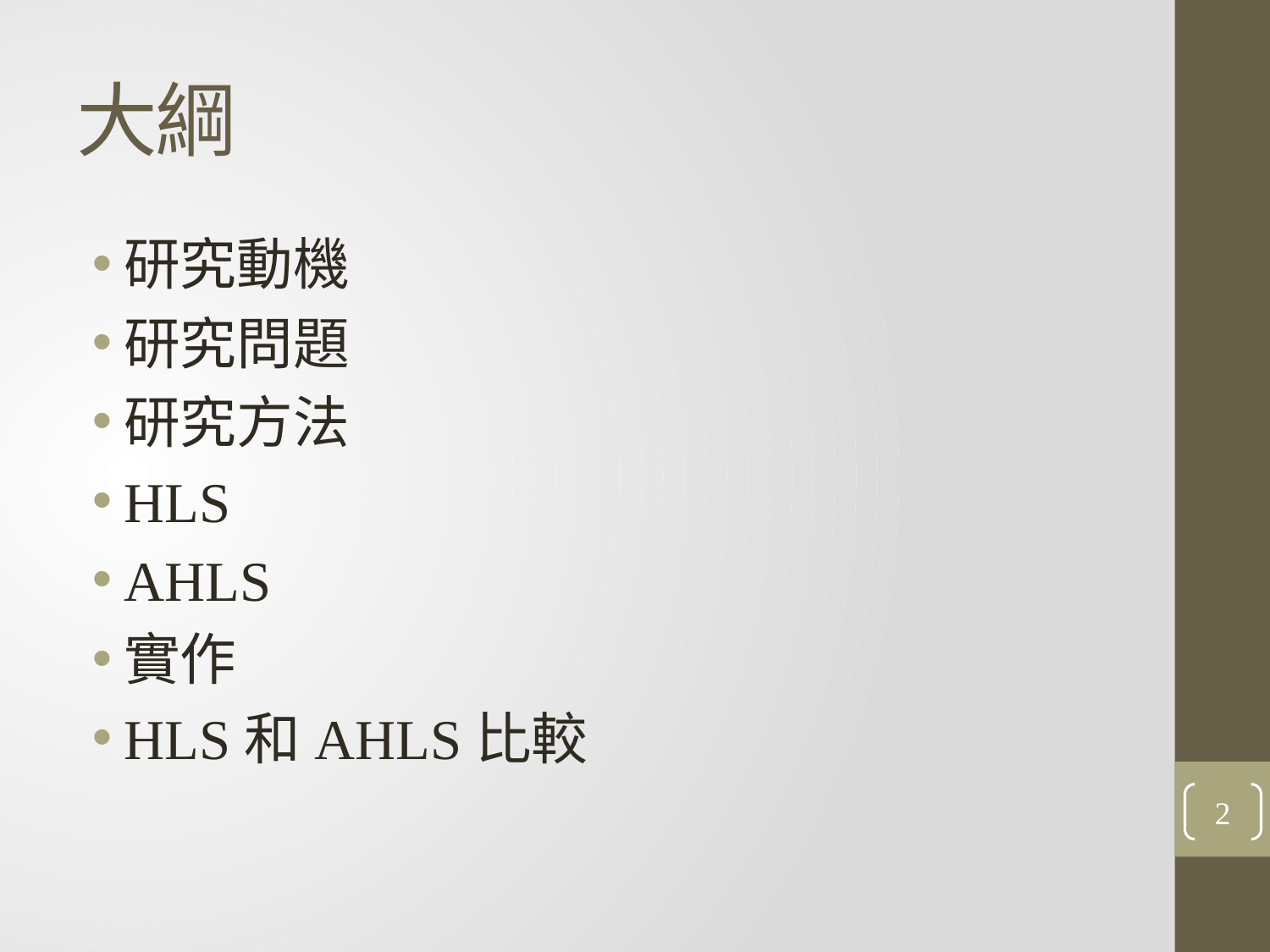

# 大綱
研究動機
研究問題
研究方法
HLS
AHLS
實作
HLS和AHLS比較

2